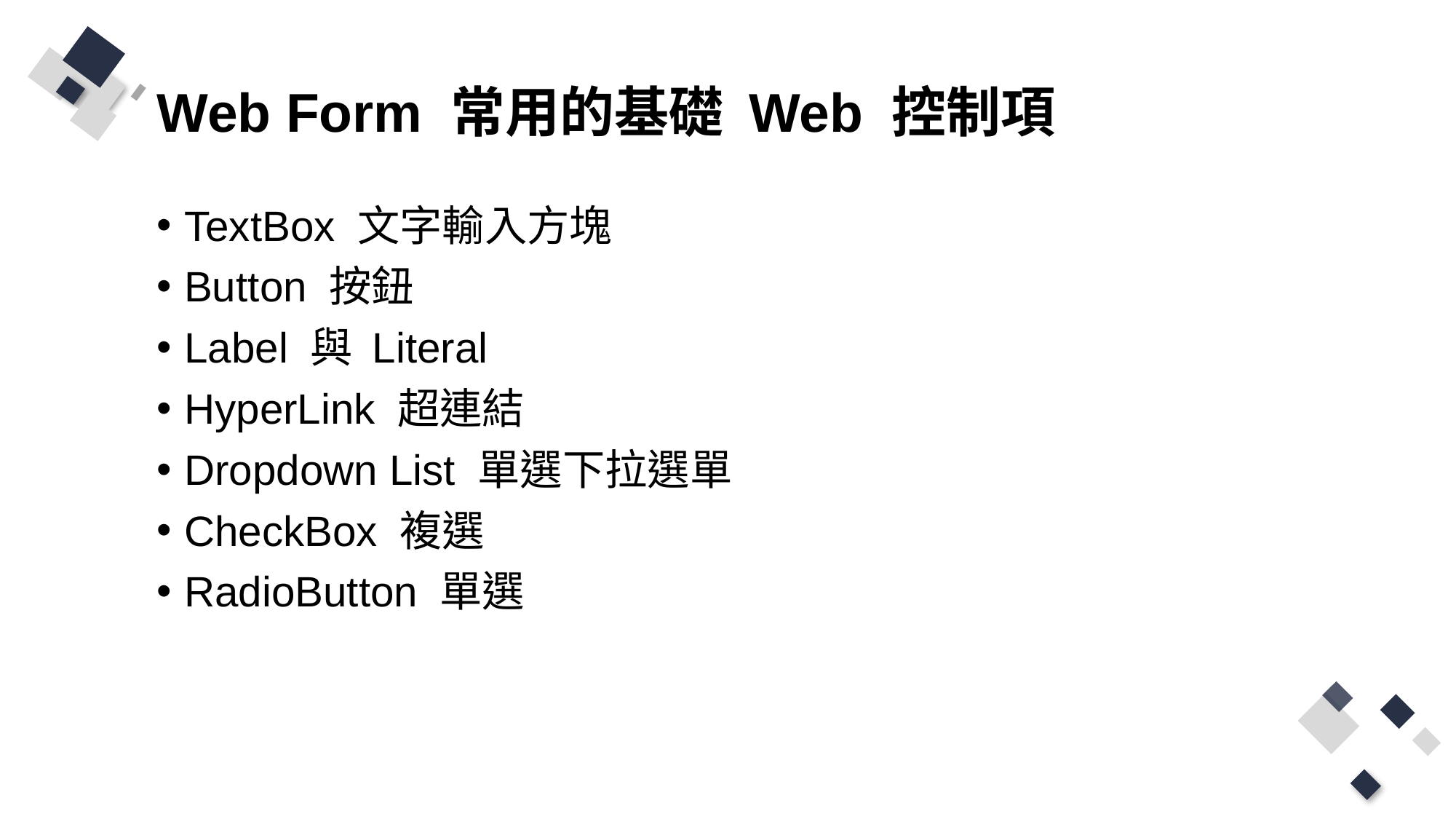

# Web Form 常用的基礎 Web 控制項
TextBox 文字輸入方塊
Button 按鈕
Label 與 Literal
HyperLink 超連結
Dropdown List 單選下拉選單
CheckBox 複選
RadioButton 單選